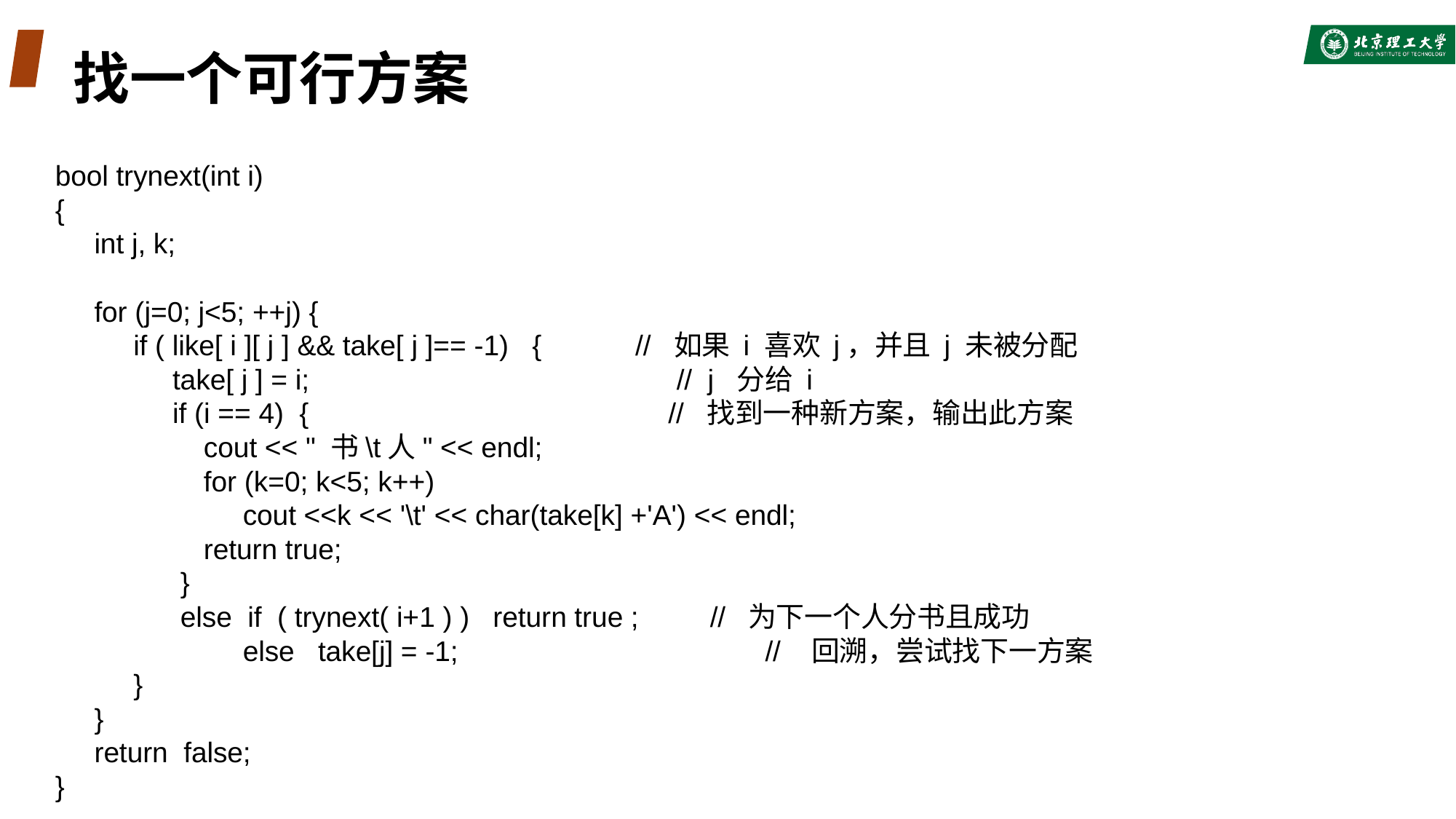

#
找一个可行方案
bool trynext(int i)
{
     int j, k;

     for (j=0; j<5; ++j) {
          if ( like[ i ][ j ] && take[ j ]== -1)   {            //  如果 i 喜欢 j，并且 j 未被分配
               take[ j ] = i;                                               //  j  分给 i
               if (i == 4)  {                                              //  找到一种新方案，输出此方案
                   cout << " 书\t人" << endl;
                   for (k=0; k<5; k++)
                        cout <<k << '\t' << char(take[k] +'A') << endl;
                   return true;
                }
                else  if  ( trynext( i+1 ) )   return true ;	//  为下一个人分书且成功
                        else   take[j] = -1;	                                   //   回溯，尝试找下一方案
          }
     }
     return  false;
}